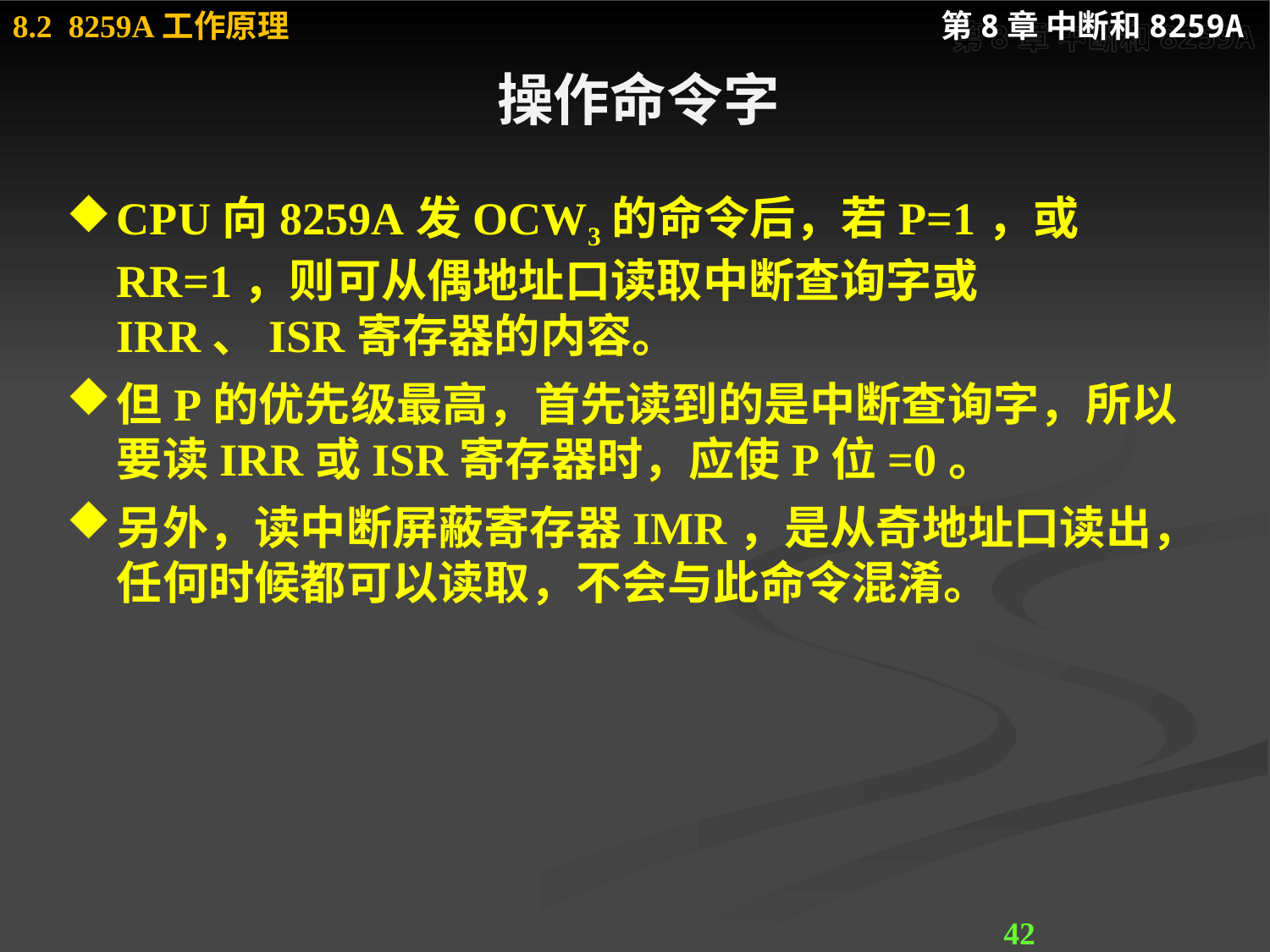

# 操作命令字
CPU向8259A发OCW3的命令后，若P=1，或RR=1，则可从偶地址口读取中断查询字或IRR、ISR寄存器的内容。
但P的优先级最高，首先读到的是中断查询字，所以要读IRR或ISR寄存器时，应使P位=0。
另外，读中断屏蔽寄存器IMR，是从奇地址口读出，任何时候都可以读取，不会与此命令混淆。